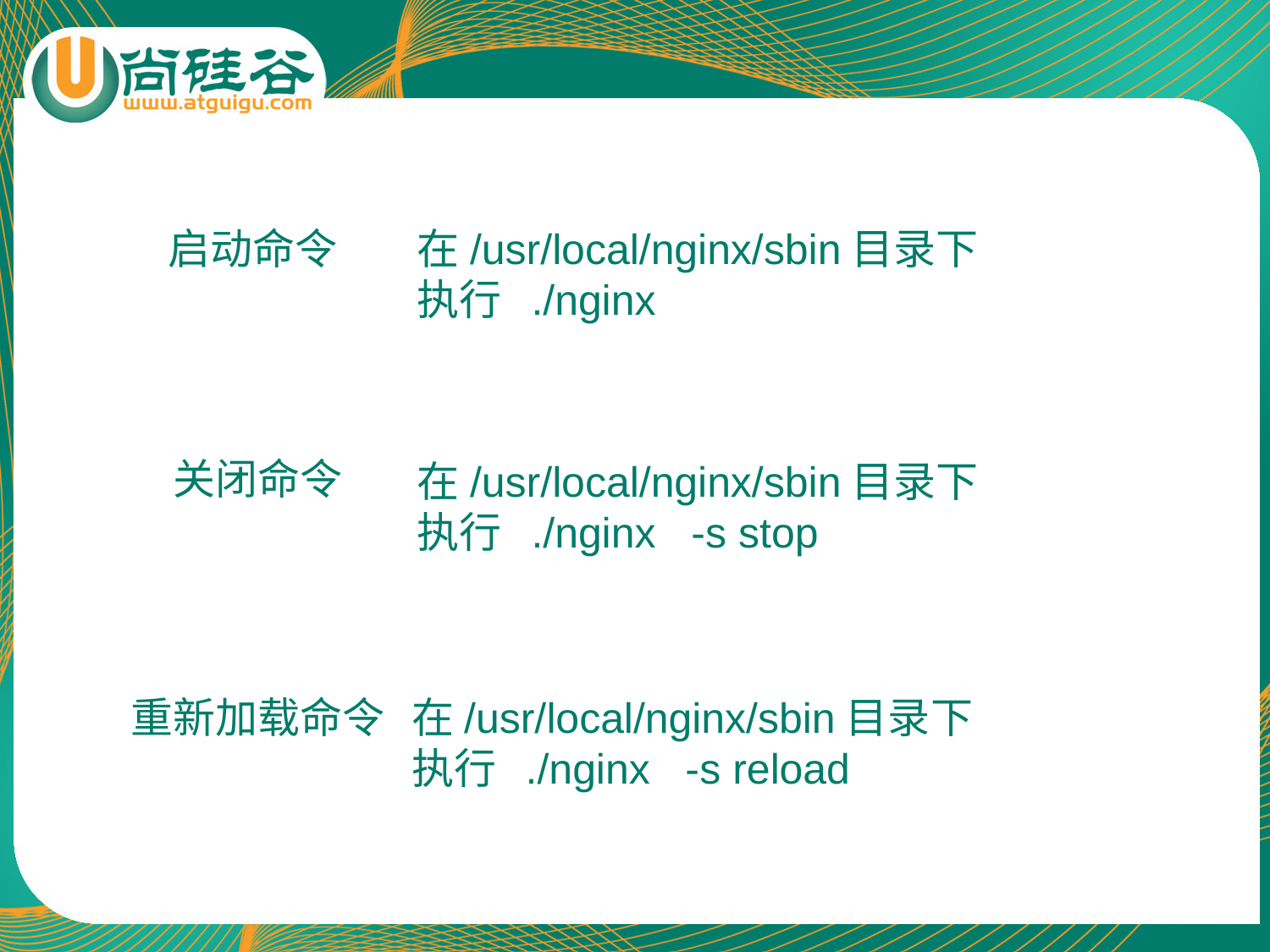

启动命令
在/usr/local/nginx/sbin目录下
执行  ./nginx
关闭命令
在/usr/local/nginx/sbin目录下
执行  ./nginx   -s stop
重新加载命令
在/usr/local/nginx/sbin目录下
执行  ./nginx   -s reload